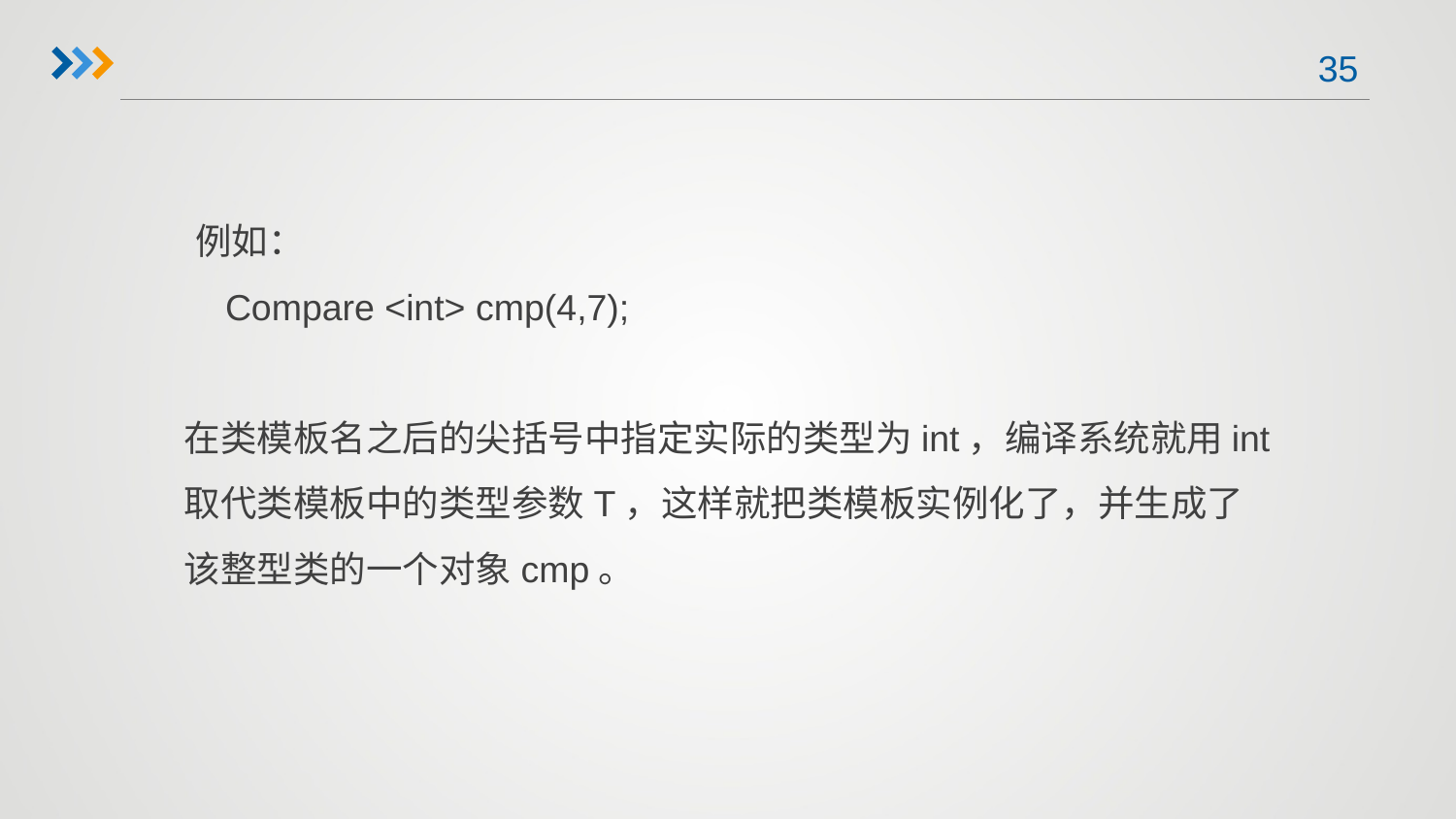

例如：
    Compare <int> cmp(4,7);

在类模板名之后的尖括号中指定实际的类型为int，编译系统就用int取代类模板中的类型参数T，这样就把类模板实例化了，并生成了该整型类的一个对象cmp。